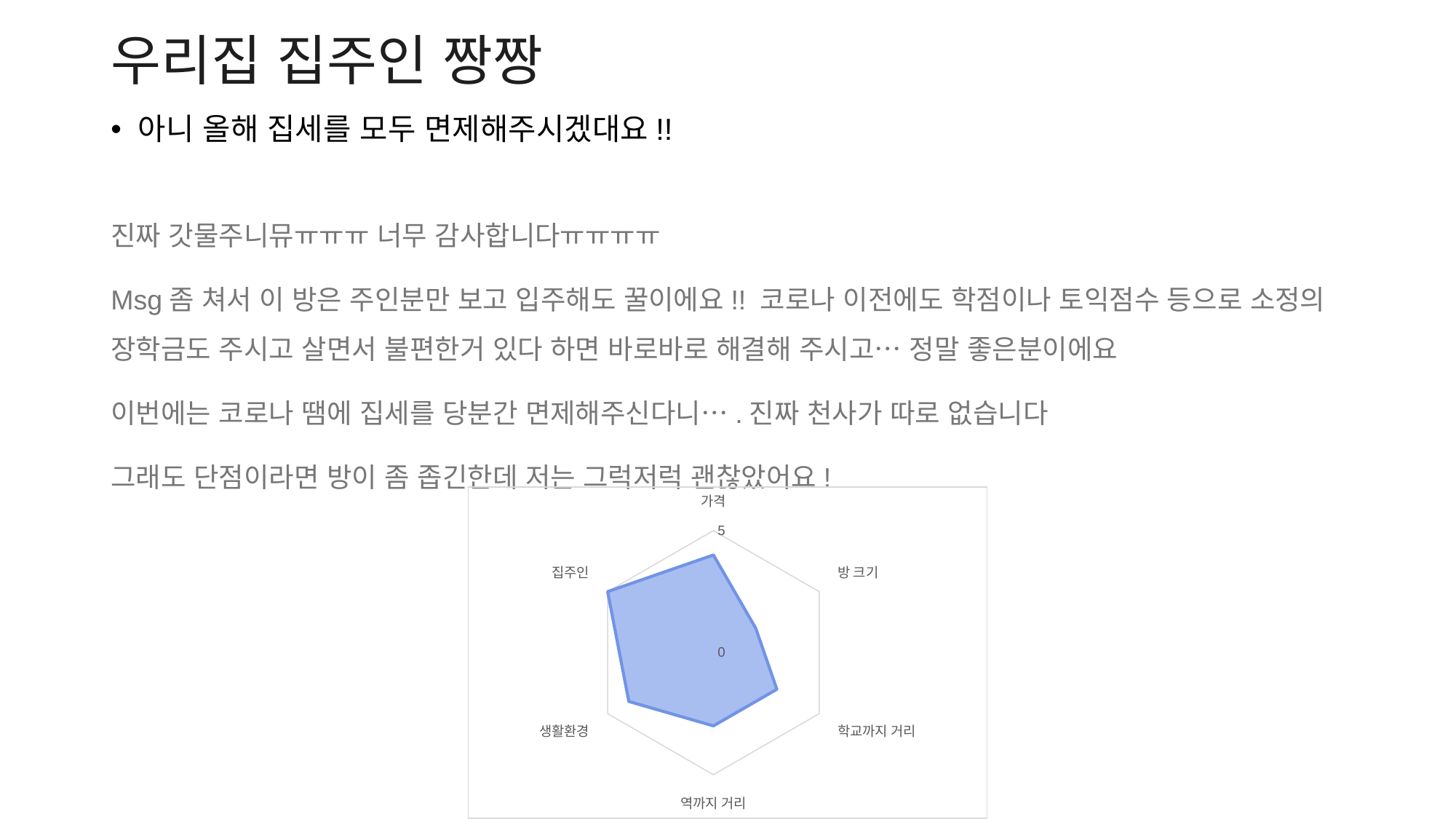

# 우리집 집주인 짱짱
아니 올해 집세를 모두 면제해주시겠대요!!
진짜 갓물주니뮤ㅠㅠㅠ 너무 감사합니다ㅠㅠㅠㅠ
Msg좀 쳐서 이 방은 주인분만 보고 입주해도 꿀이에요!! 코로나 이전에도 학점이나 토익점수 등으로 소정의 장학금도 주시고 살면서 불편한거 있다 하면 바로바로 해결해 주시고… 정말 좋은분이에요
이번에는 코로나 땜에 집세를 당분간 면제해주신다니….진짜 천사가 따로 없습니다
그래도 단점이라면 방이 좀 좁긴한데 저는 그럭저럭 괜찮았어요!

### Chart

| Category |  |
|---|---|
| 가격 | 4.0 |
| 방 크기 | 2.0 |
| 학교까지 거리 | 3.0 |
| 역까지 거리 | 3.0 |
| 생활환경 | 4.0 |
| 집주인 | 5.0 |